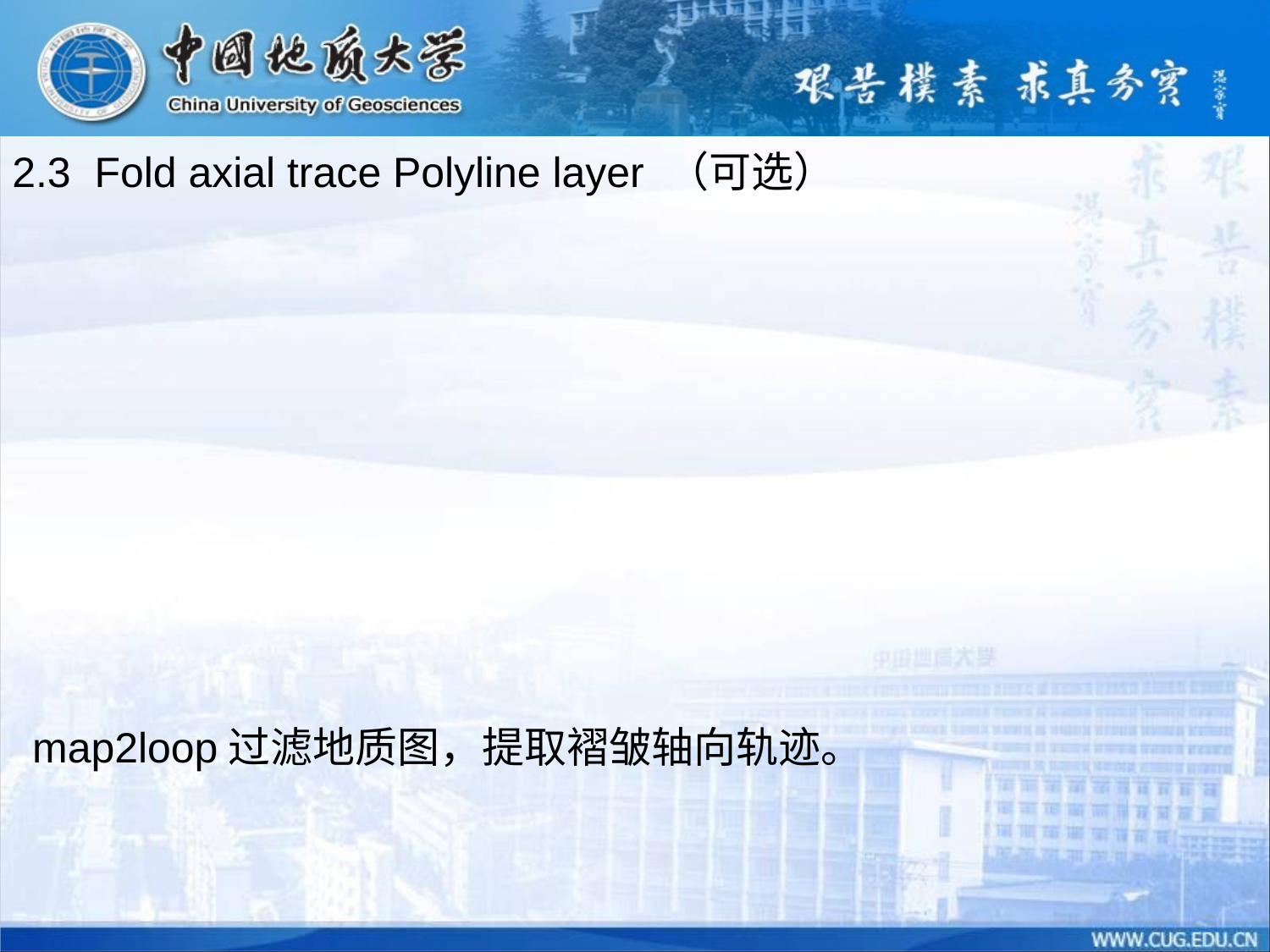

2.3  Fold axial trace Polyline layer （可选）
map2loop过滤地质图，提取褶皱轴向轨迹。